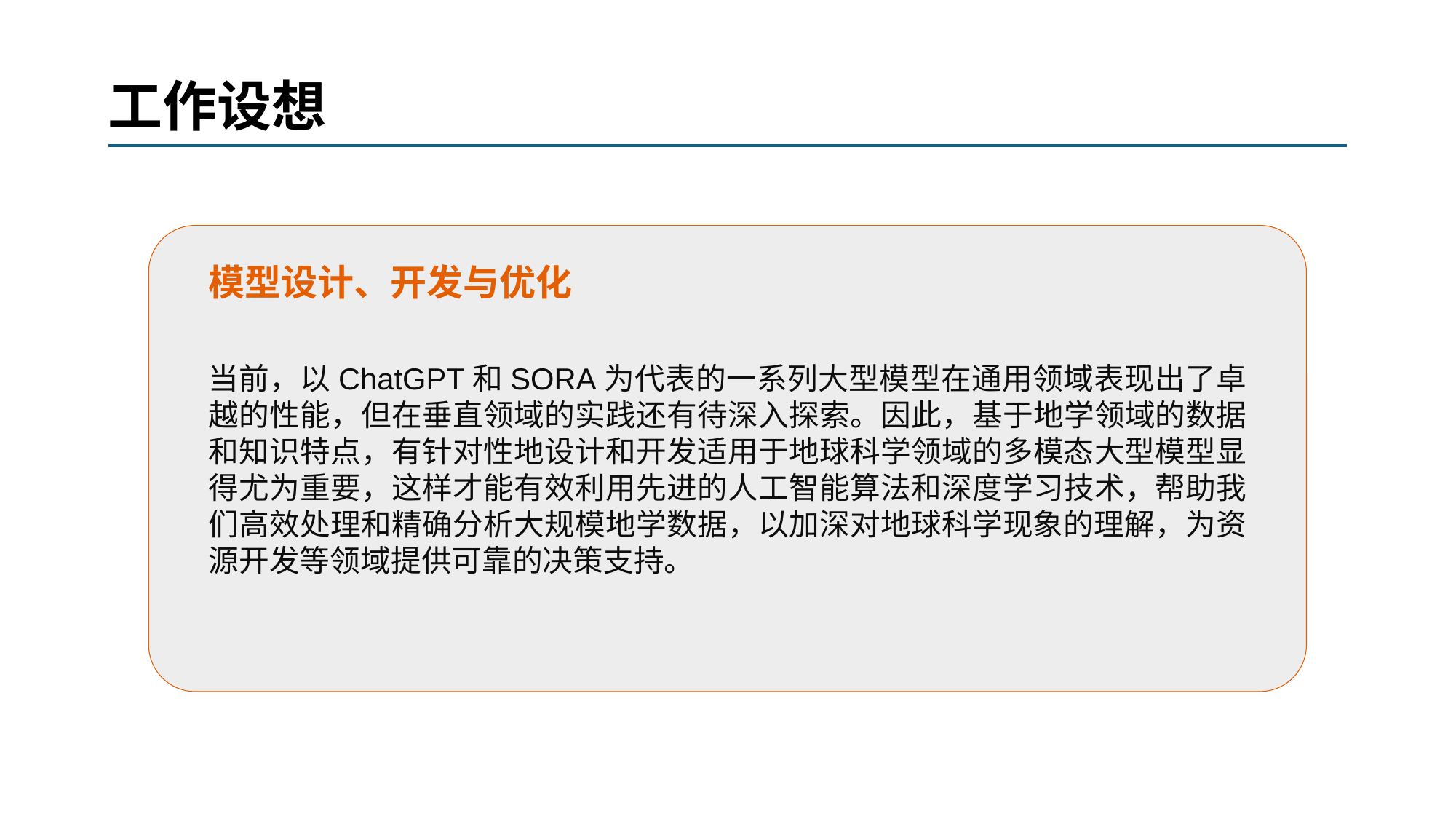

工作设想

模型设计、开发与优化
当前，以ChatGPT和SORA为代表的一系列大型模型在通用领域表现出了卓越的性能，但在垂直领域的实践还有待深入探索。因此，基于地学领域的数据和知识特点，有针对性地设计和开发适用于地球科学领域的多模态大型模型显得尤为重要，这样才能有效利用先进的人工智能算法和深度学习技术，帮助我们高效处理和精确分析大规模地学数据，以加深对地球科学现象的理解，为资源开发等领域提供可靠的决策支持。